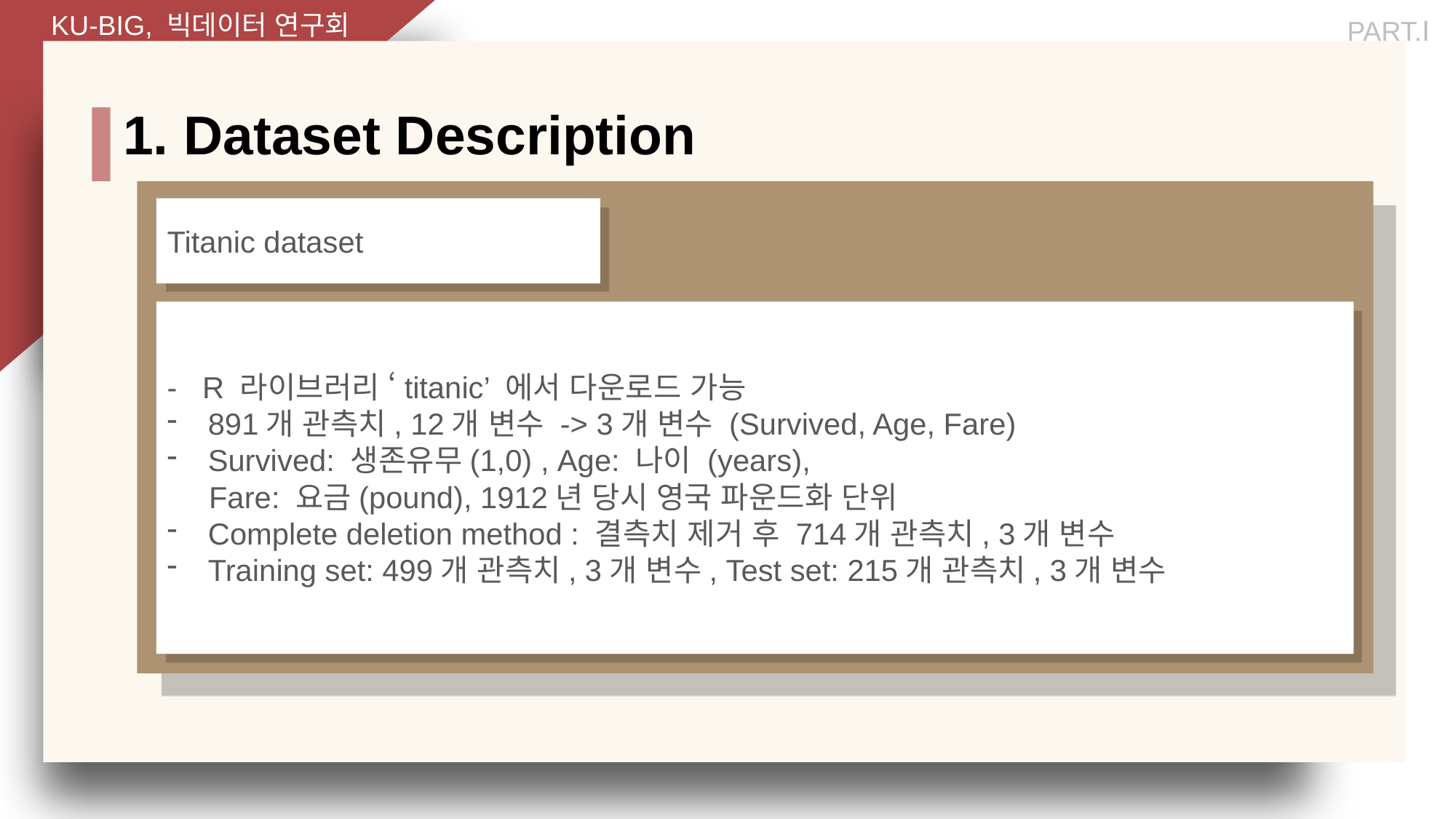

PART.Ⅰ
1. Dataset Description

Titanic dataset
-   R 라이브러리 ‘titanic’ 에서 다운로드 가능
891개 관측치, 12개 변수 -> 3개 변수 (Survived, Age, Fare)
Survived: 생존유무(1,0) , Age: 나이 (years),
     Fare: 요금(pound), 1912년 당시 영국 파운드화 단위
Complete deletion method : 결측치 제거 후 714개 관측치, 3개 변수
Training set: 499개 관측치, 3개 변수, Test set: 215개 관측치, 3개 변수